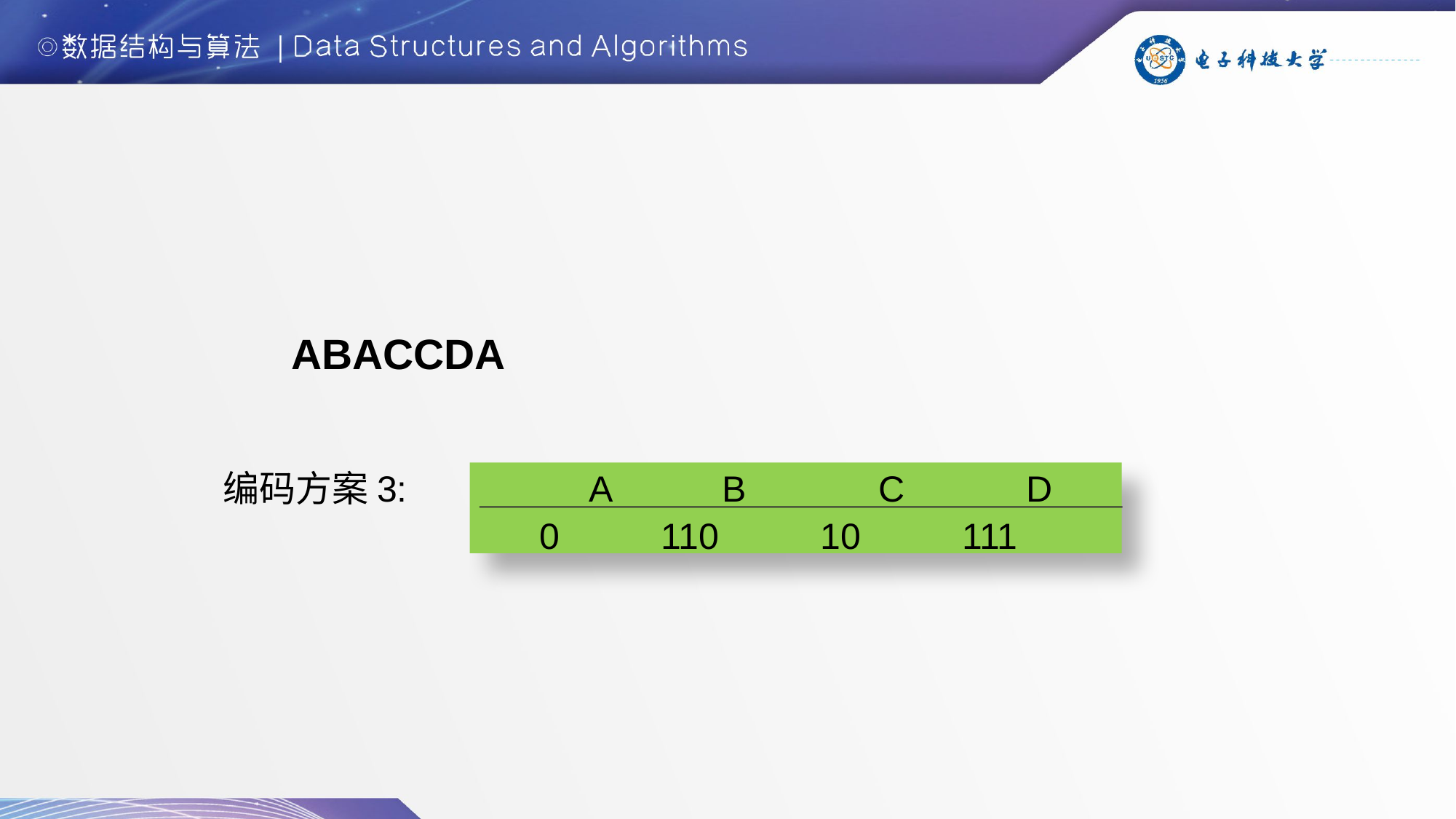

ABACCDA

编码方案3:
   A           B             C            D

0          110          10          111